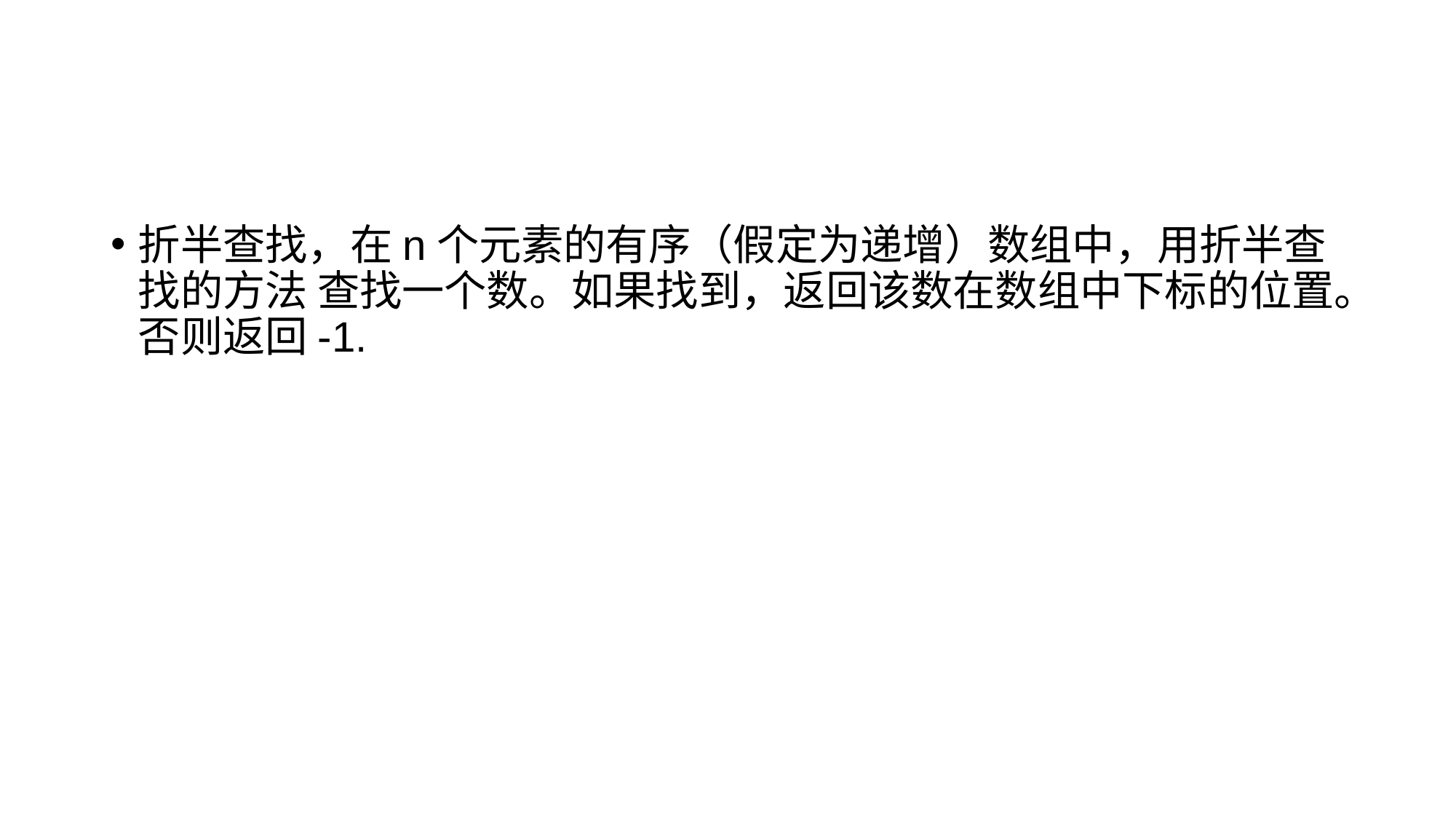

#
折半查找，在n个元素的有序（假定为递增）数组中，用折半查找的方法 查找一个数。如果找到，返回该数在数组中下标的位置。否则返回-1.